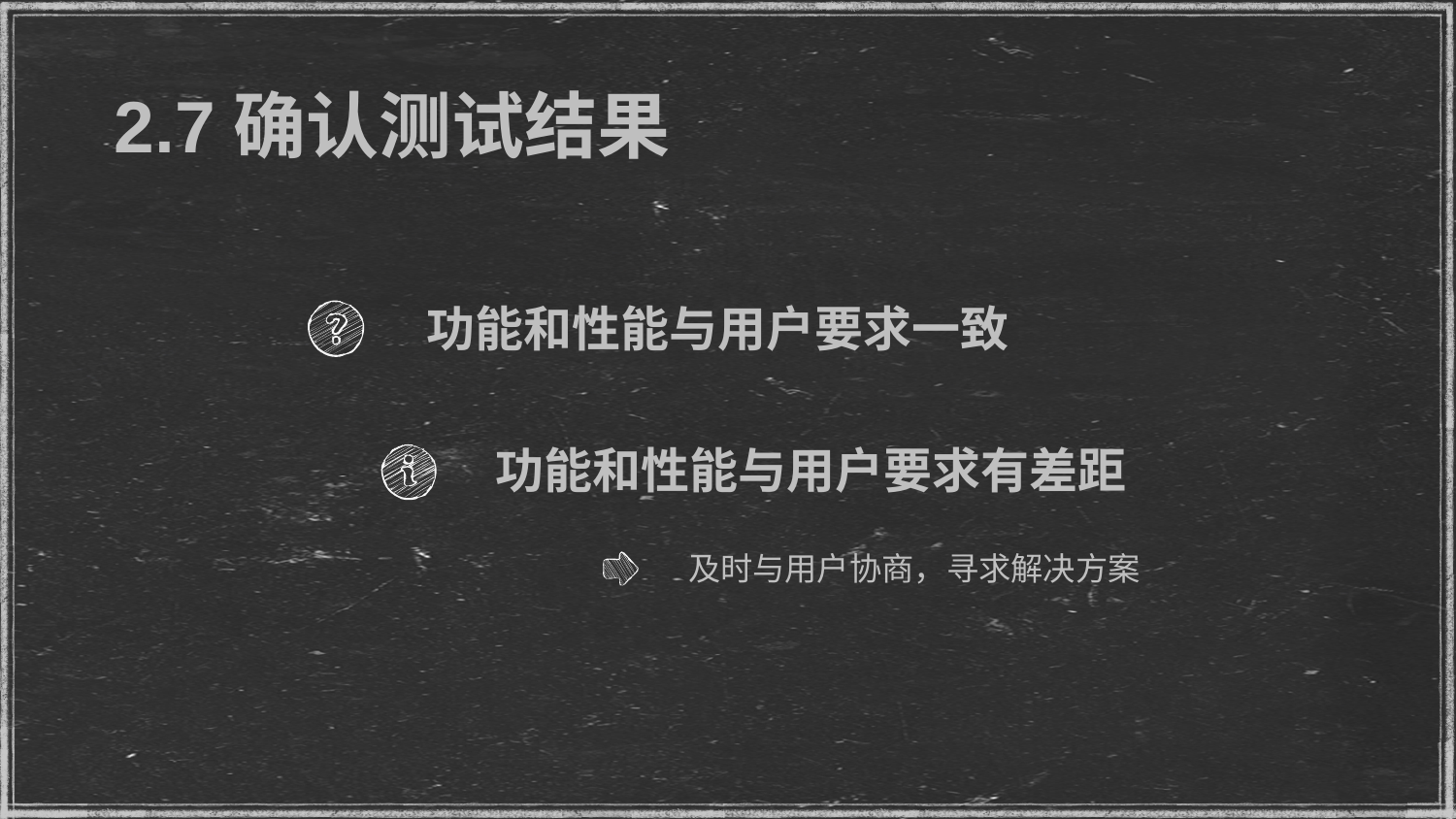

2.7确认测试结果
功能和性能与用户要求一致

功能和性能与用户要求有差距

及时与用户协商，寻求解决方案